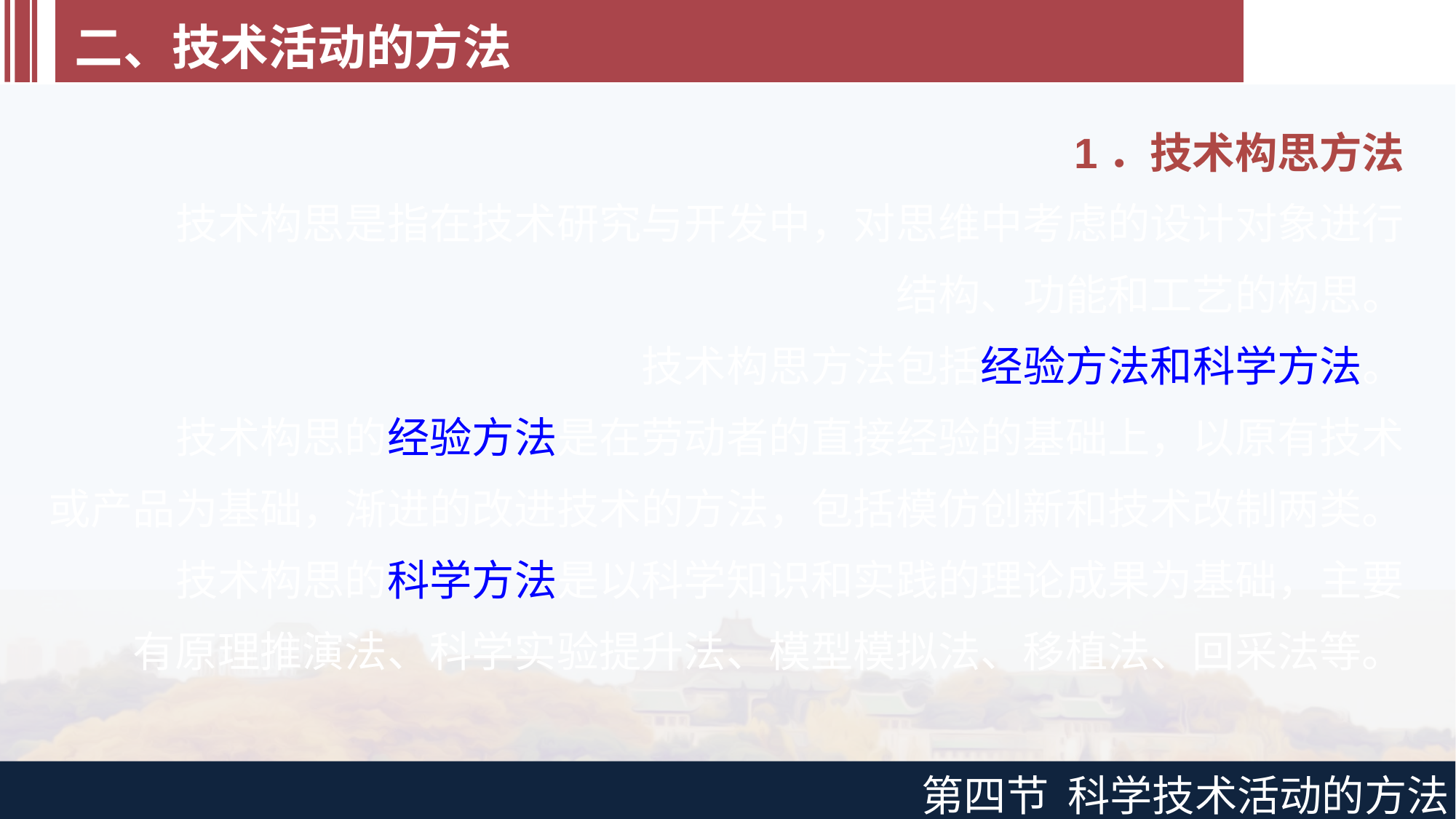

二、技术活动的方法
1．技术构思方法
技术构思是指在技术研究与开发中，对思维中考虑的设计对象进行结构、功能和工艺的构思。
技术构思方法包括经验方法和科学方法。
技术构思的经验方法是在劳动者的直接经验的基础上，以原有技术或产品为基础，渐进的改进技术的方法，包括模仿创新和技术改制两类。
技术构思的科学方法是以科学知识和实践的理论成果为基础，主要有原理推演法、科学实验提升法、模型模拟法、移植法、回采法等。

第四节  科学技术活动的方法